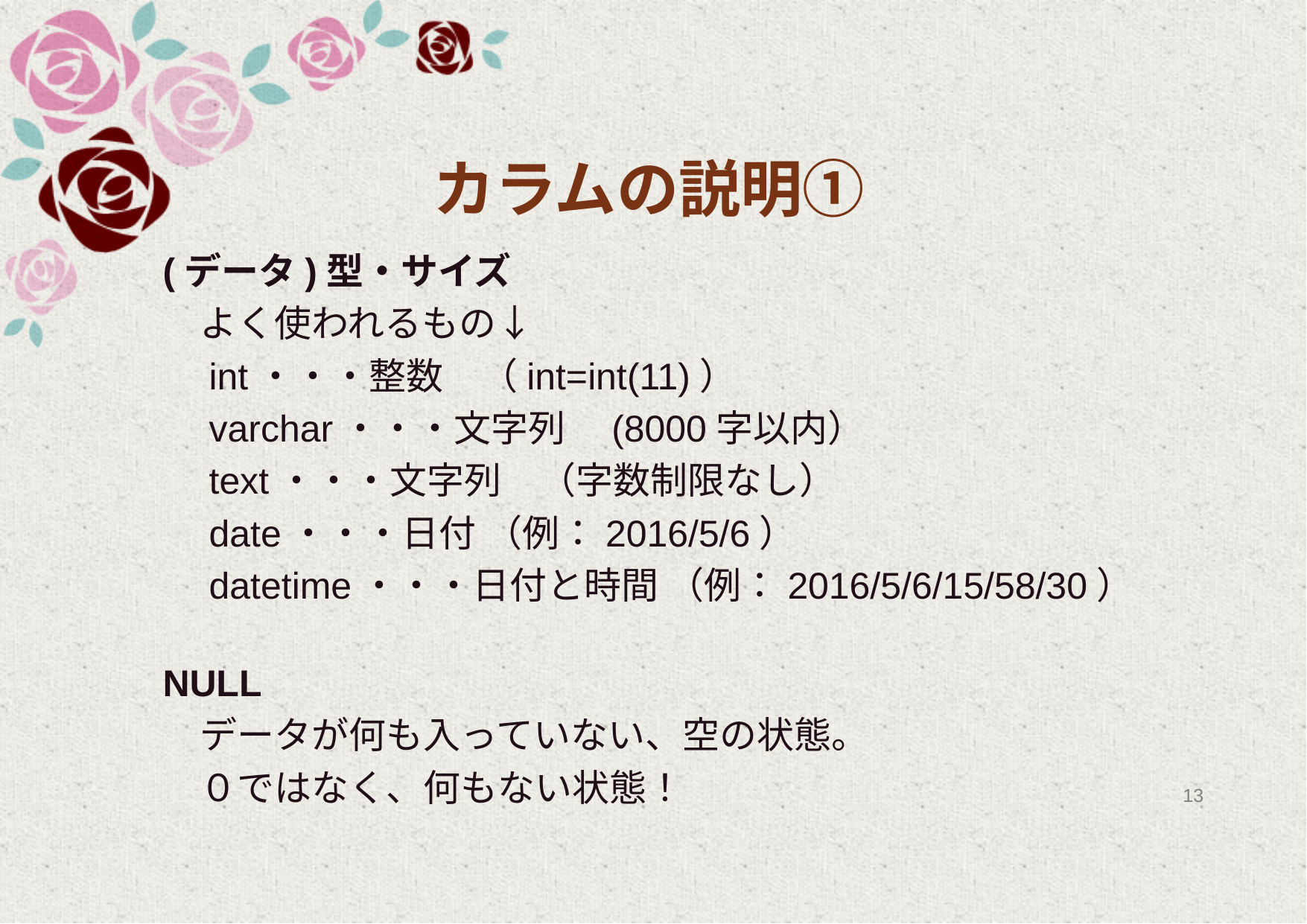

# カラムの説明①
(データ)型・サイズ
　よく使われるもの↓
　int・・・整数　（int=int(11)）
　varchar・・・文字列　(8000字以内）
　text・・・文字列　（字数制限なし）
　date・・・日付 （例：2016/5/6）
　datetime・・・日付と時間 （例：2016/5/6/15/58/30）

NULL
　データが何も入っていない、空の状態。
　０ではなく、何もない状態！
13